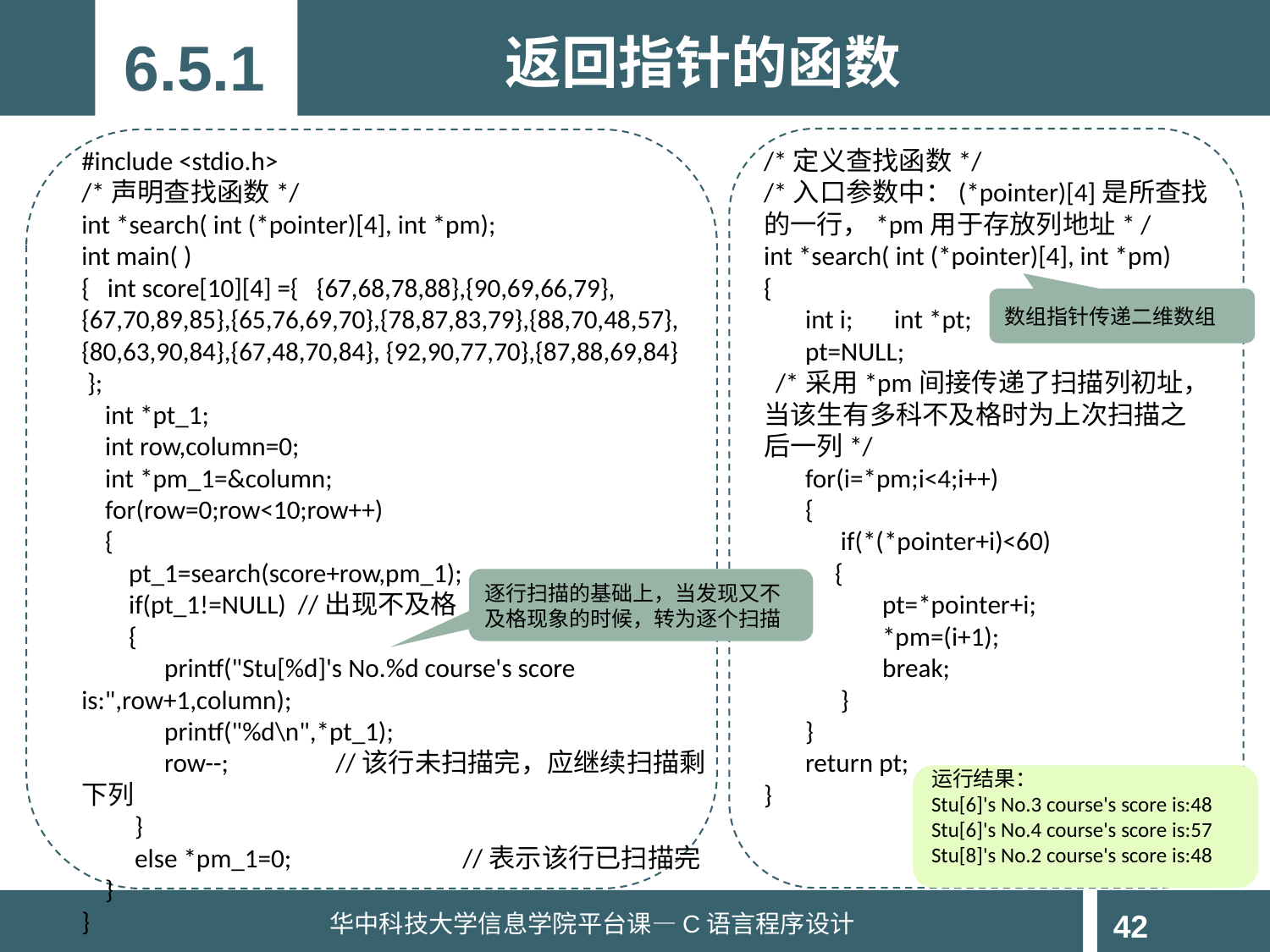

返回指针的函数
6.5.1

#include <stdio.h>
/*声明查找函数*/
int *search( int (*pointer)[4], int *pm);
int main( )
{   int score[10][4] ={   {67,68,78,88},{90,69,66,79},{67,70,89,85},{65,76,69,70},{78,87,83,79},{88,70,48,57},{80,63,90,84},{67,48,70,84}, {92,90,77,70},{87,88,69,84}       };
    int *pt_1;
    int row,column=0;
    int *pm_1=&column;
    for(row=0;row<10;row++)
    {
        pt_1=search(score+row,pm_1);
        if(pt_1!=NULL)  //出现不及格
        {
              printf("Stu[%d]'s No.%d course's score is:",row+1,column);
              printf("%d\n",*pt_1);
              row--;	//该行未扫描完，应继续扫描剩下列
         }
         else *pm_1=0;		//表示该行已扫描完
    }
}
/*定义查找函数*/
/*入口参数中：(*pointer)[4]是所查找的一行，*pm用于存放列地址* /
int *search( int (*pointer)[4], int *pm)
{
       int i;       int *pt;
       pt=NULL;
  /*采用*pm间接传递了扫描列初址，当该生有多科不及格时为上次扫描之        后一列*/
       for(i=*pm;i<4;i++)
       {
             if(*(*pointer+i)<60)
            {
                    pt=*pointer+i;
                    *pm=(i+1);
                    break;
             }
       }
       return pt;
}
数组指针传递二维数组
逐行扫描的基础上，当发现又不及格现象的时候，转为逐个扫描
运行结果：
Stu[6]'s No.3 course's score is:48
Stu[6]'s No.4 course's score is:57
Stu[8]'s No.2 course's score is:48